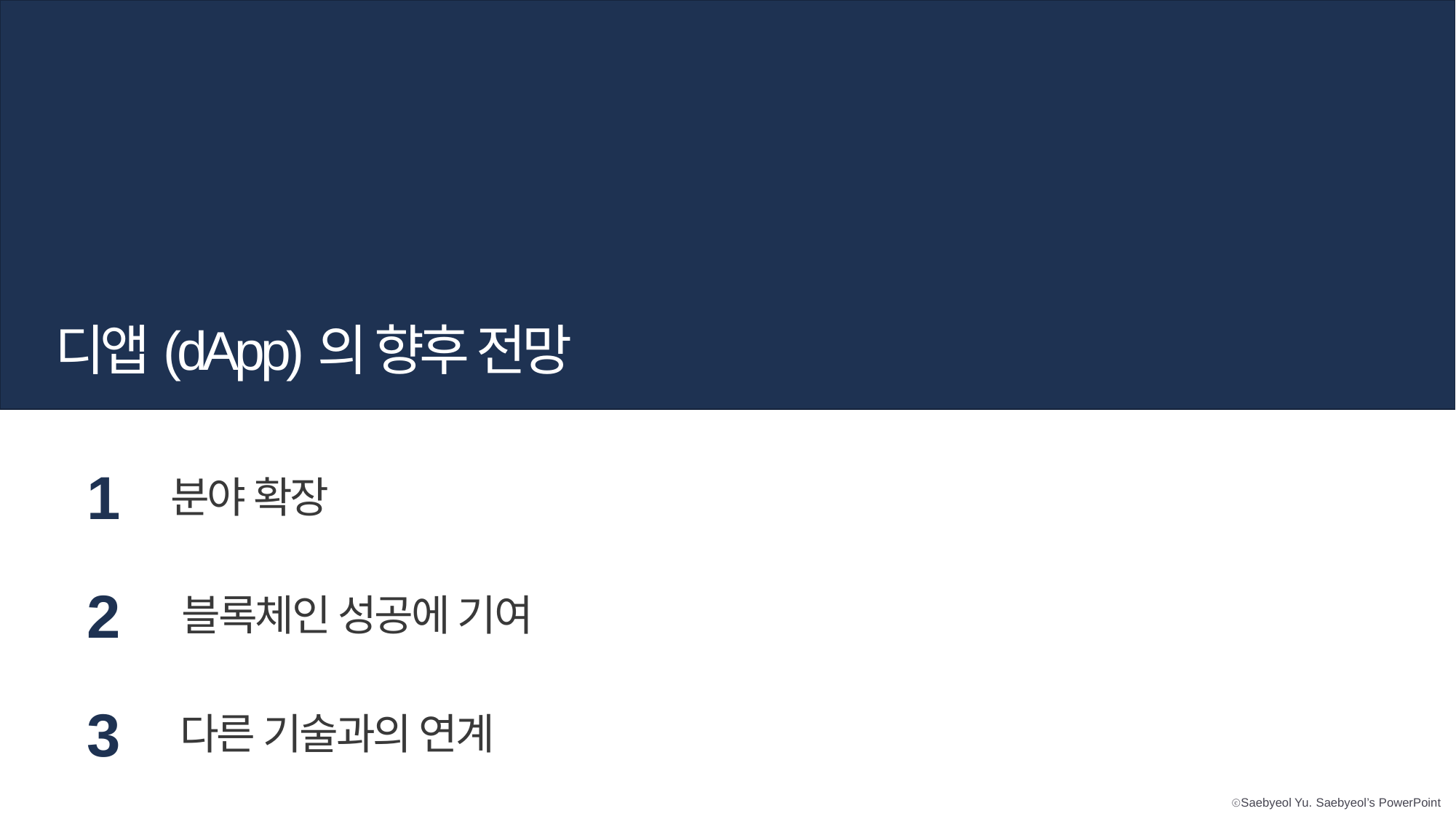

디앱(dApp)의 향후 전망
1
분야 확장
2
블록체인 성공에 기여
3
다른 기술과의 연계